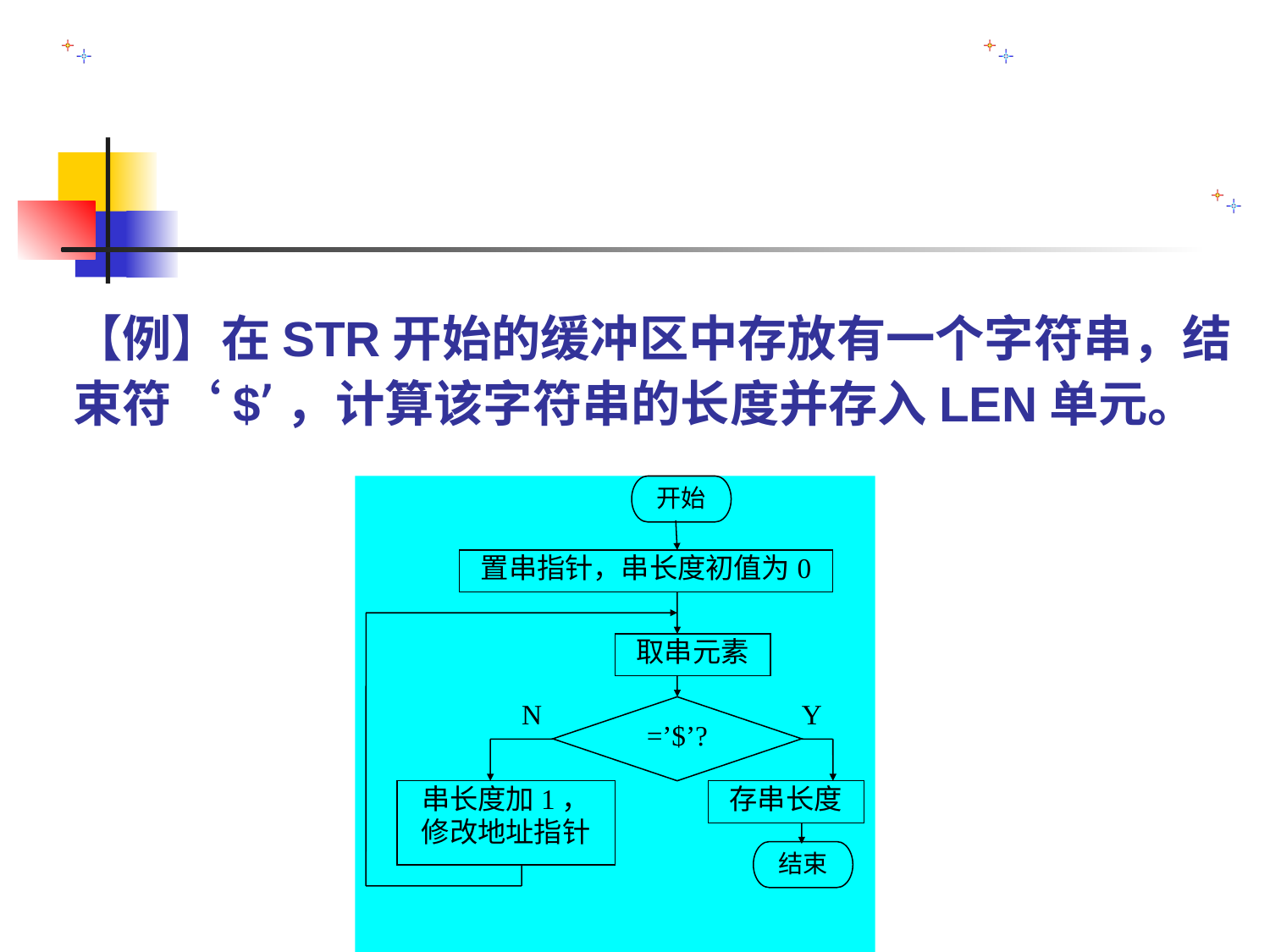

#
【例】在STR开始的缓冲区中存放有一个字符串，结束符‘$’，计算该字符串的长度并存入LEN单元。

开始

置串指针，串长度初值为0

取串元素

N
=’$’?
Y

串长度加1，
修改地址指针
存串长度

结束

107